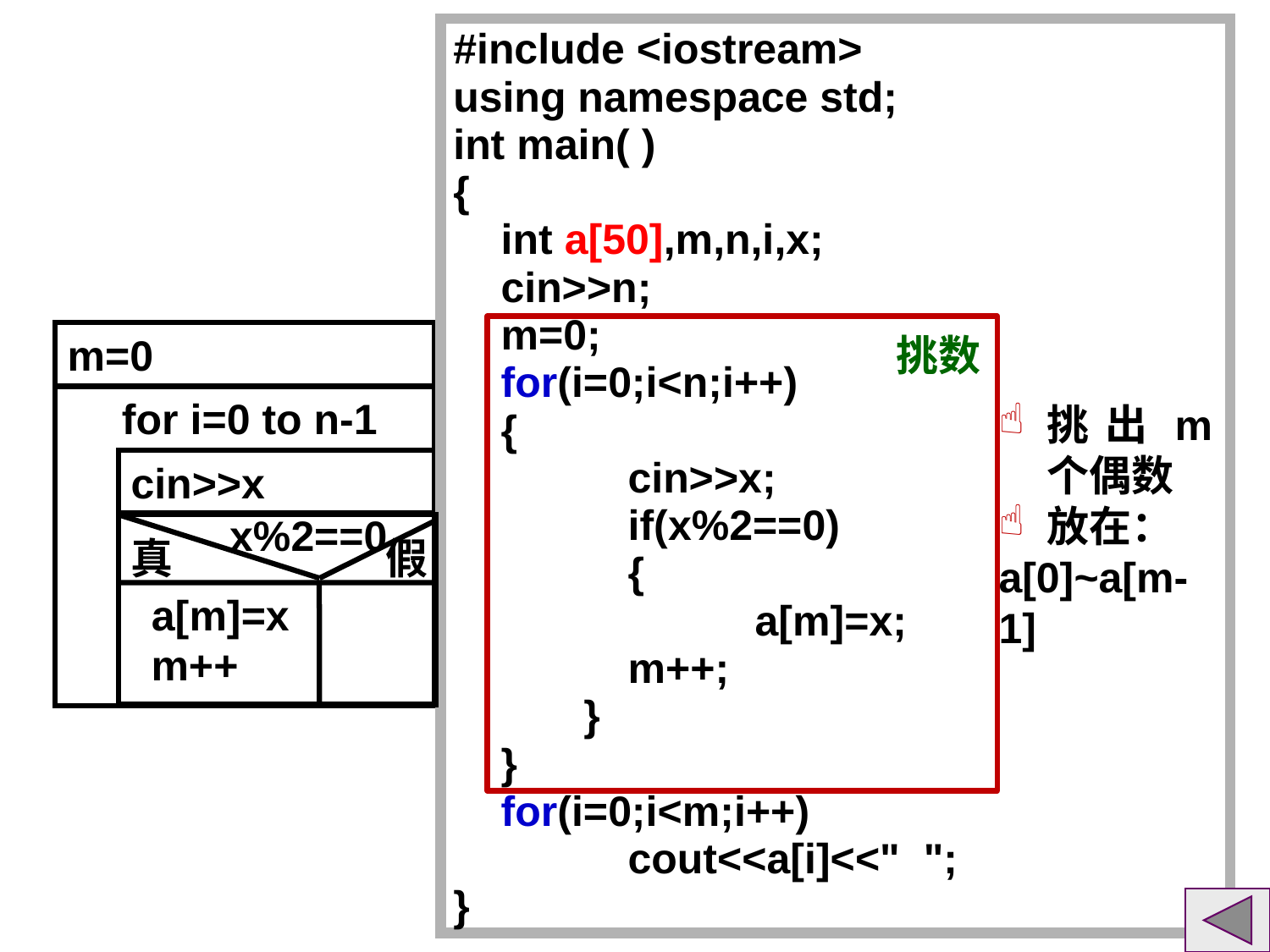

#include <iostream>
using namespace std;
int main( )
{
	int a[50],m,n,i,x;
	cin>>n;
	m=0;
	for(i=0;i<n;i++)
	{
		cin>>x;
		if(x%2==0)
		{
			a[m]=x;
            	m++;
           }
	}
	for(i=0;i<m;i++)
		cout<<a[i]<<"  ";
}

m=0
挑数
for i=0 to n-1

挑出m个偶数
放在：
a[0]~a[m-1]
cin>>x
x%2==0

真
假
a[m]=x

m++